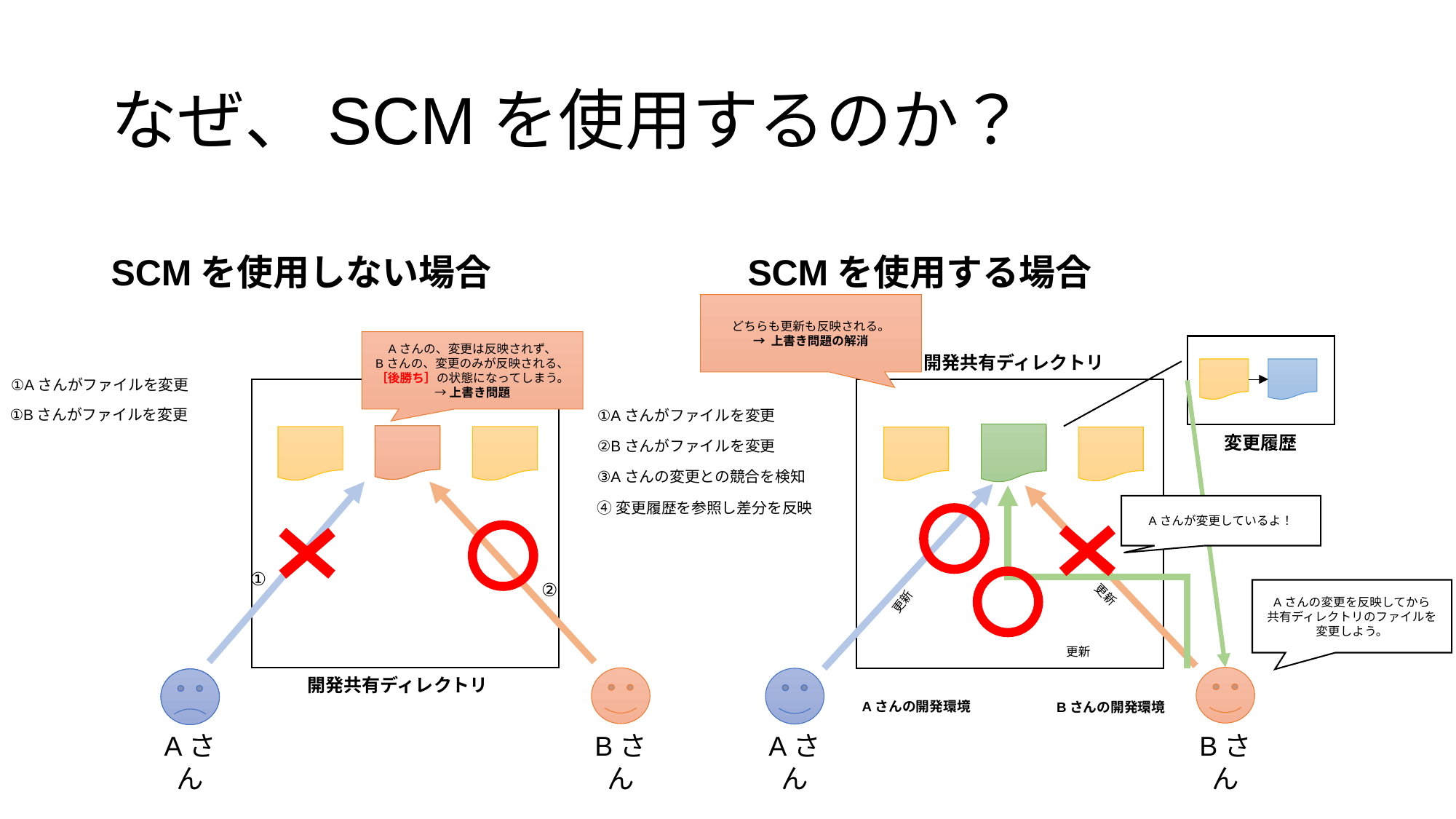

# なぜ、SCMを使用するのか？
SCMを使用しない場合
SCMを使用する場合
どちらも更新も反映される。
→ 上書き問題の解消
Aさんの、変更は反映されず、
Bさんの、変更のみが反映される、［後勝ち］の状態になってしまう。→ 上書き問題

変更履歴
開発共有ディレクトリ
①Aさんがファイルを変更

①Bさんがファイルを変更
①Aさんがファイルを変更

②Bさんがファイルを変更
③Aさんの変更との競合を検知
④変更履歴を参照し差分を反映
Aさんが変更しているよ！

①

②
Aさんの変更を反映してから
共有ディレクトリのファイルを
変更しよう。
更新
更新
更新

開発共有ディレクトリ

Aさんの開発環境
Bさんの開発環境
Aさん
Bさん
Aさん
Bさん